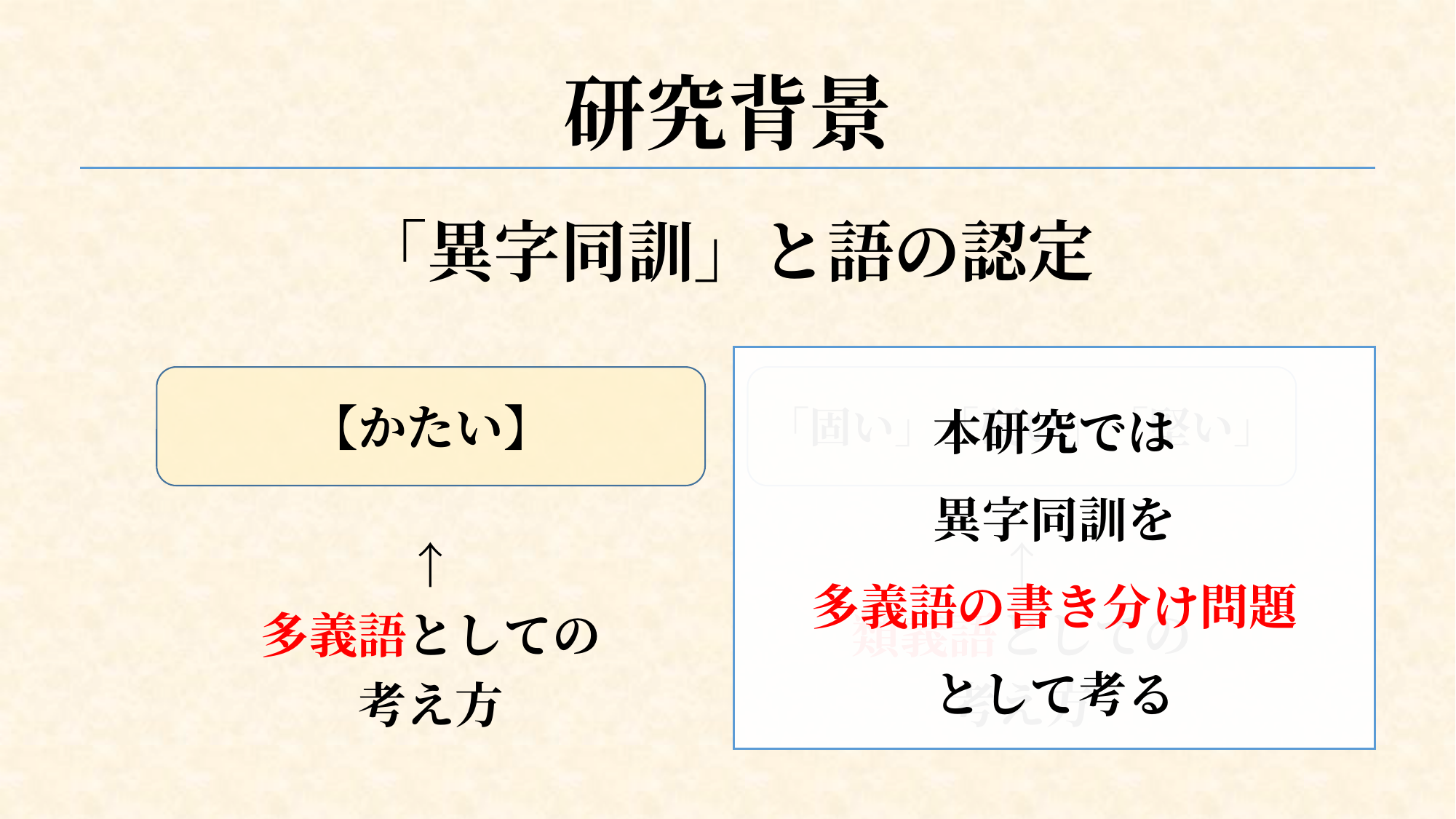

研究背景
「異字同訓」と語の認定

本研究では
異字同訓を
多義語の書き分け問題
として考る
【かたい】
「固い」「硬い」「堅い」
↑
多義語としての
考え方
↑
類義語としての
考え方